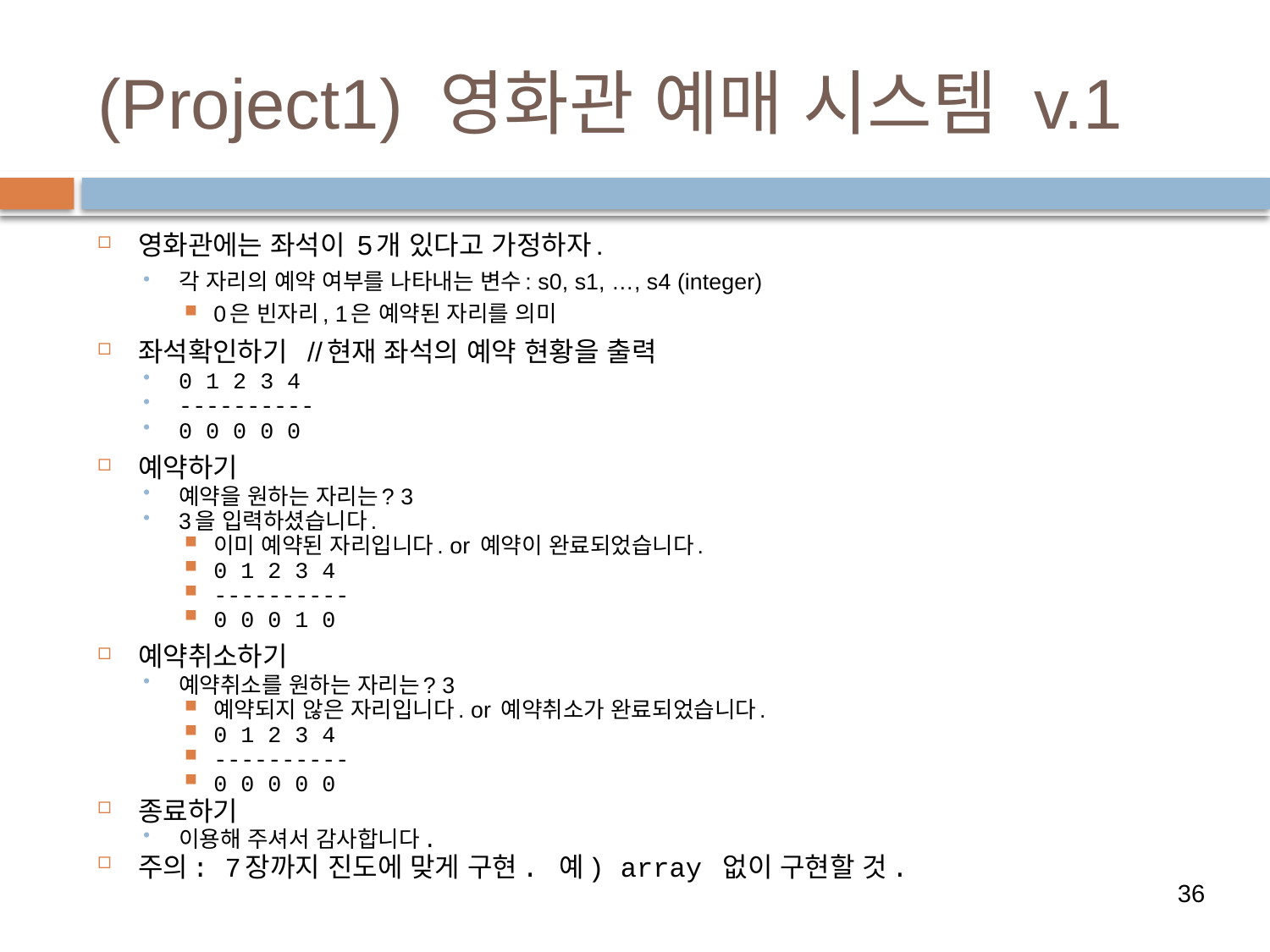

# (Project1) 영화관 예매 시스템 v.1
영화관에는 좌석이 5개 있다고 가정하자.
각 자리의 예약 여부를 나타내는 변수: s0, s1, …, s4 (integer)
0은 빈자리, 1은 예약된 자리를 의미
좌석확인하기  //현재 좌석의 예약 현황을 출력
0 1 2 3 4
----------
0 0 0 0 0
예약하기
예약을 원하는 자리는? 3
3을 입력하셨습니다.
이미 예약된 자리입니다. or 예약이 완료되었습니다.
0 1 2 3 4
----------
0 0 0 1 0
예약취소하기
예약취소를 원하는 자리는? 3
예약되지 않은 자리입니다. or 예약취소가 완료되었습니다.
0 1 2 3 4
----------
0 0 0 0 0
종료하기
이용해 주셔서 감사합니다.
주의: 7장까지 진도에 맞게 구현. 예) array 없이 구현할 것.
36